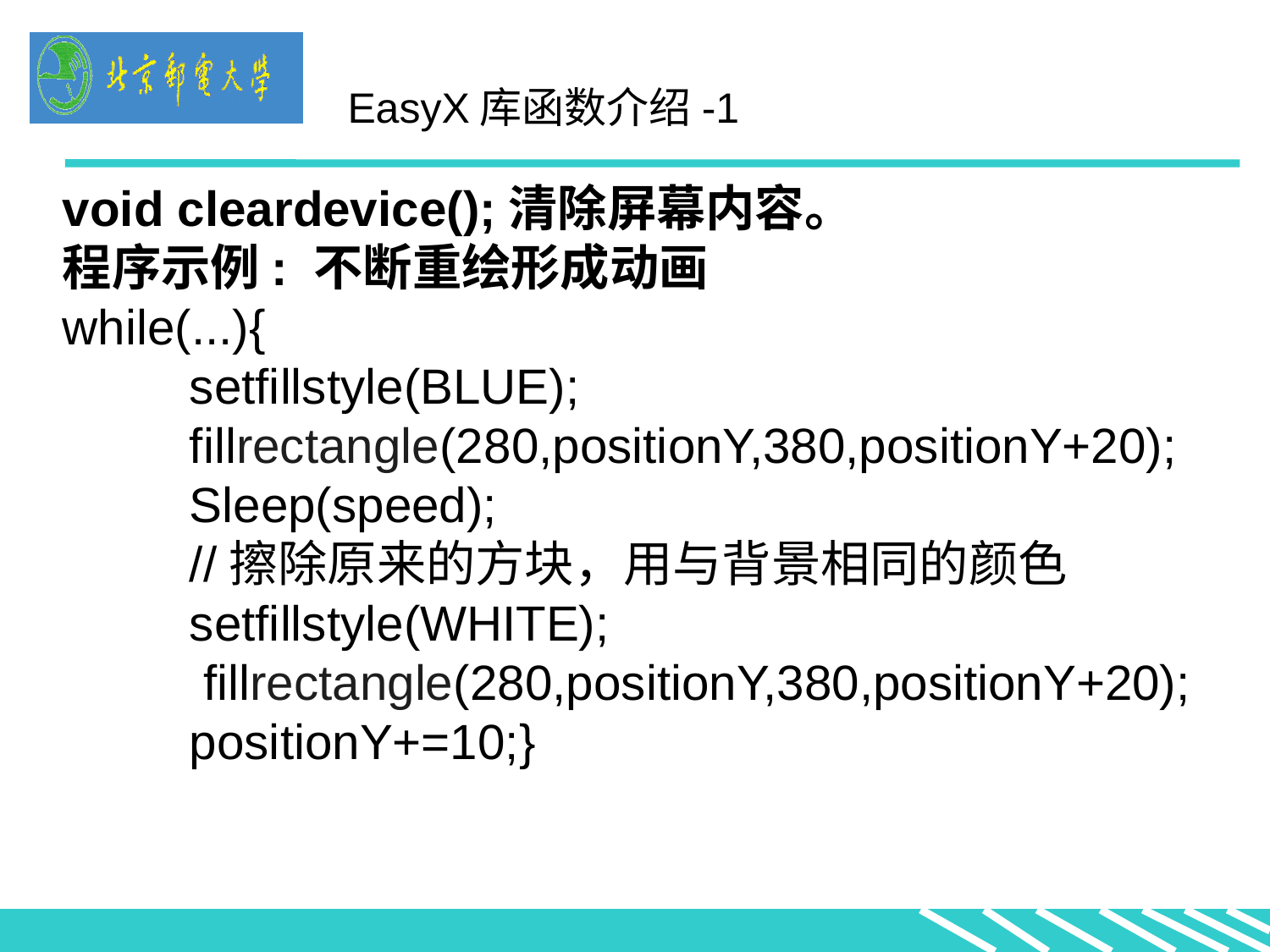

EasyX库函数介绍-1
void cleardevice();清除屏幕内容。
程序示例: 不断重绘形成动画
while(...){
	setfillstyle(BLUE);
	fillrectangle(280,positionY,380,positionY+20);
	Sleep(speed);
	//擦除原来的方块，用与背景相同的颜色
	setfillstyle(WHITE);
	 fillrectangle(280,positionY,380,positionY+20);
	positionY+=10;}